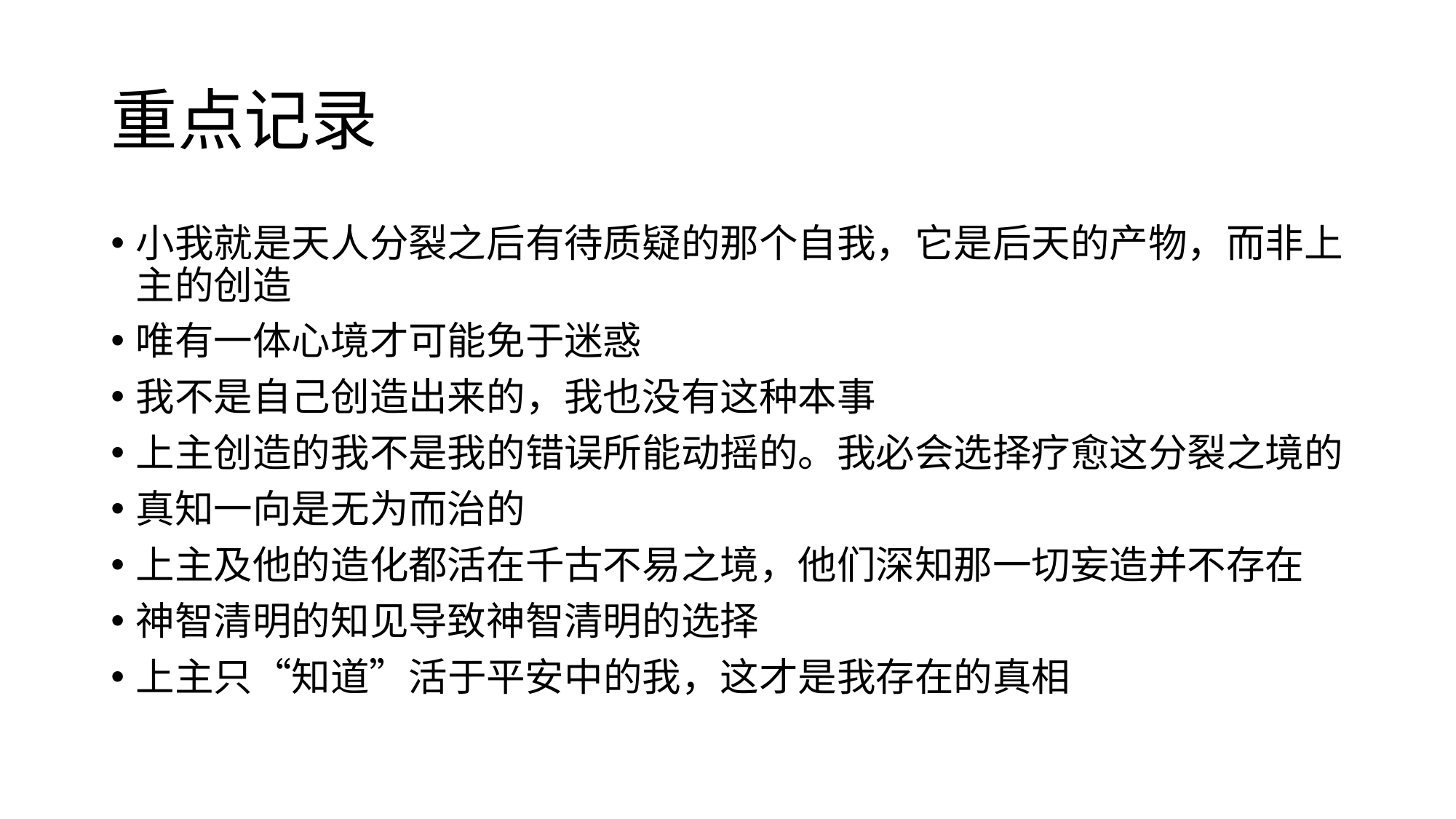

# 重点记录
小我就是天人分裂之后有待质疑的那个自我，它是后天的产物，而非上主的创造
唯有一体心境才可能免于迷惑
我不是自己创造出来的，我也没有这种本事
上主创造的我不是我的错误所能动摇的。我必会选择疗愈这分裂之境的
真知一向是无为而治的
上主及他的造化都活在千古不易之境，他们深知那一切妄造并不存在
神智清明的知见导致神智清明的选择
上主只“知道”活于平安中的我，这才是我存在的真相